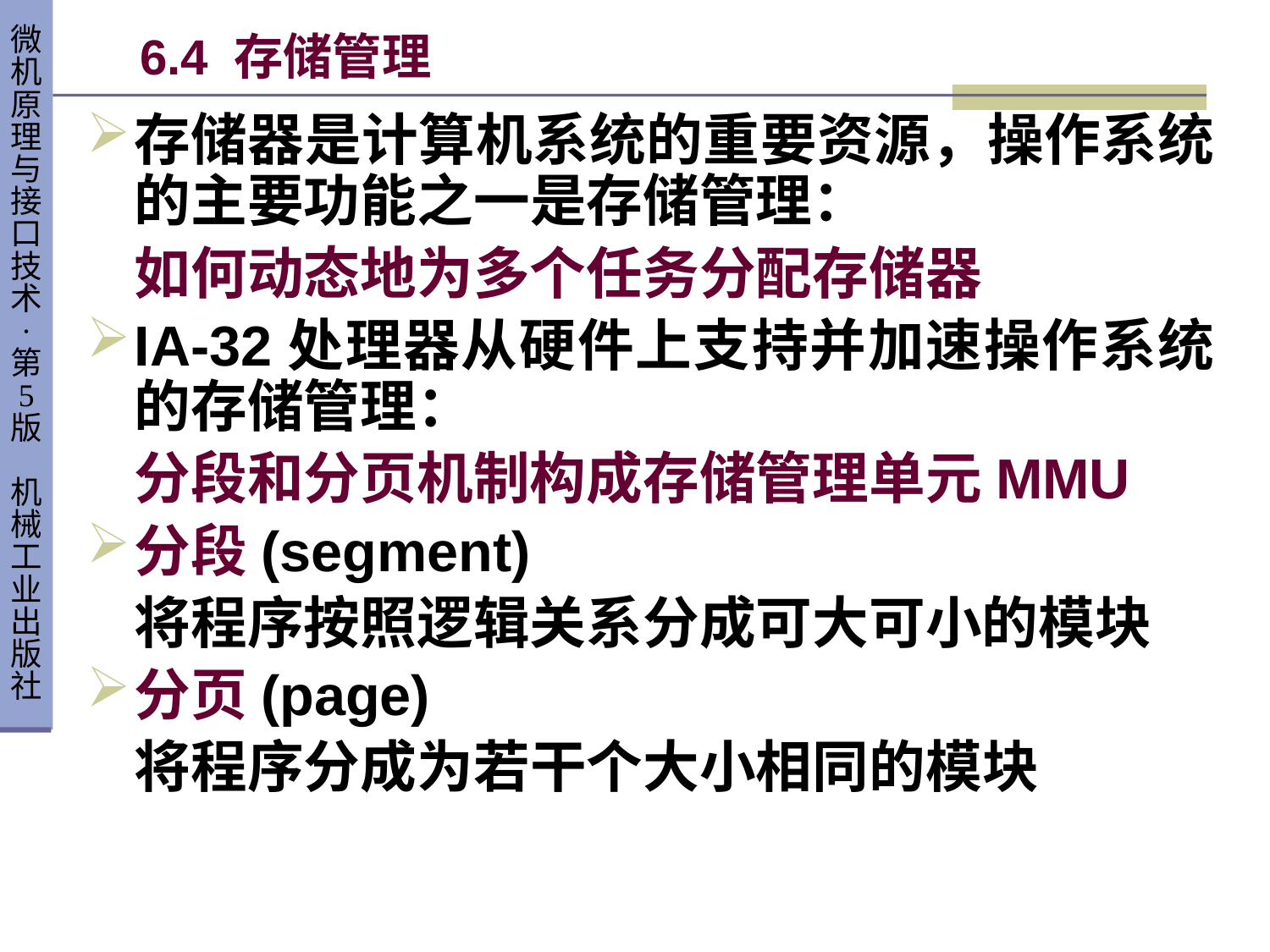

# 6.4 存储管理
存储器是计算机系统的重要资源，操作系统的主要功能之一是存储管理：
	如何动态地为多个任务分配存储器
IA-32处理器从硬件上支持并加速操作系统的存储管理：
	分段和分页机制构成存储管理单元MMU
分段(segment)
	将程序按照逻辑关系分成可大可小的模块
分页(page)
	将程序分成为若干个大小相同的模块